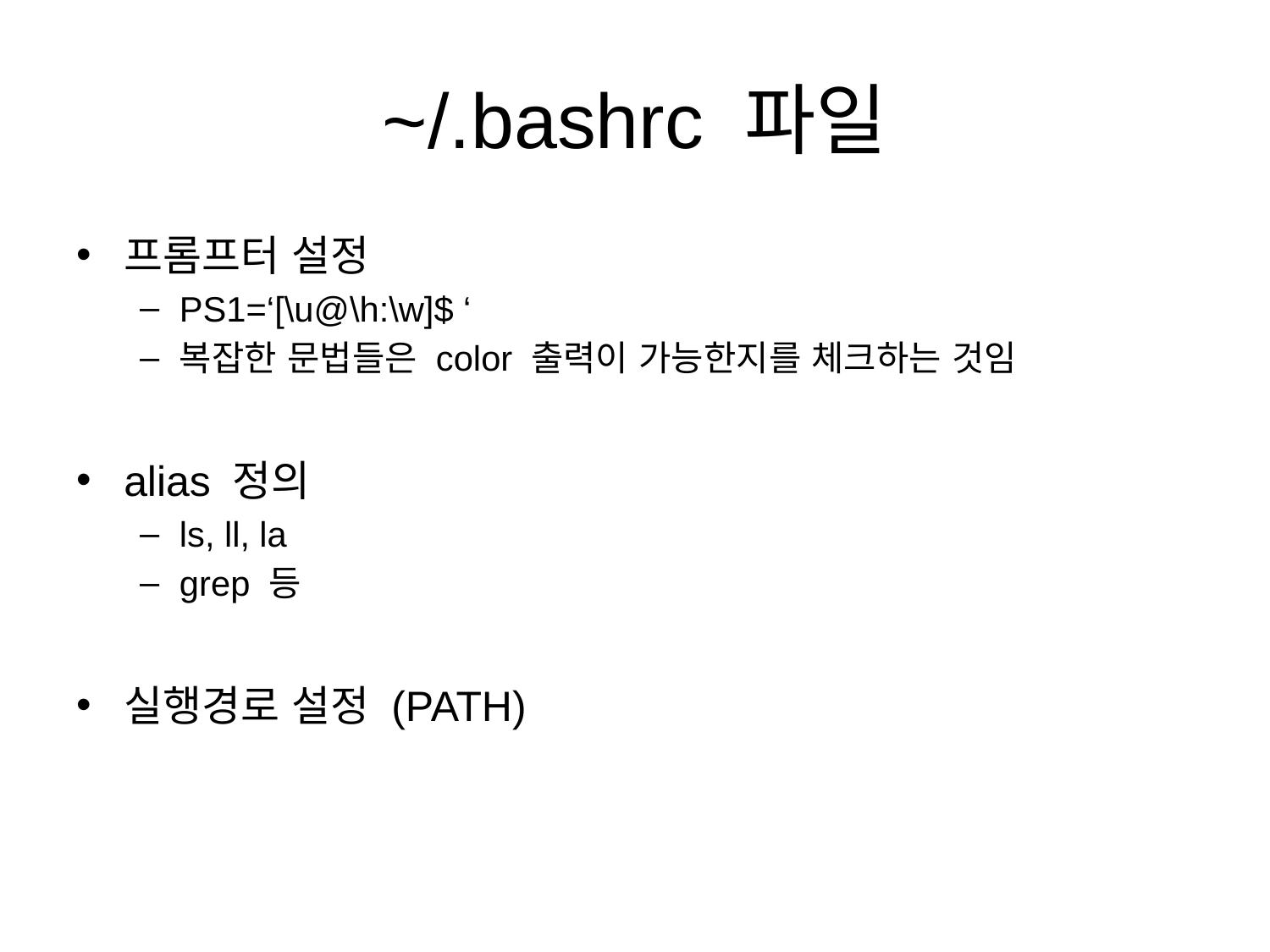

# ~/.bashrc 파일
프롬프터 설정
PS1=‘[\u@\h:\w]$ ‘
복잡한 문법들은 color 출력이 가능한지를 체크하는 것임

alias 정의
ls, ll, la
grep 등

실행경로 설정 (PATH)